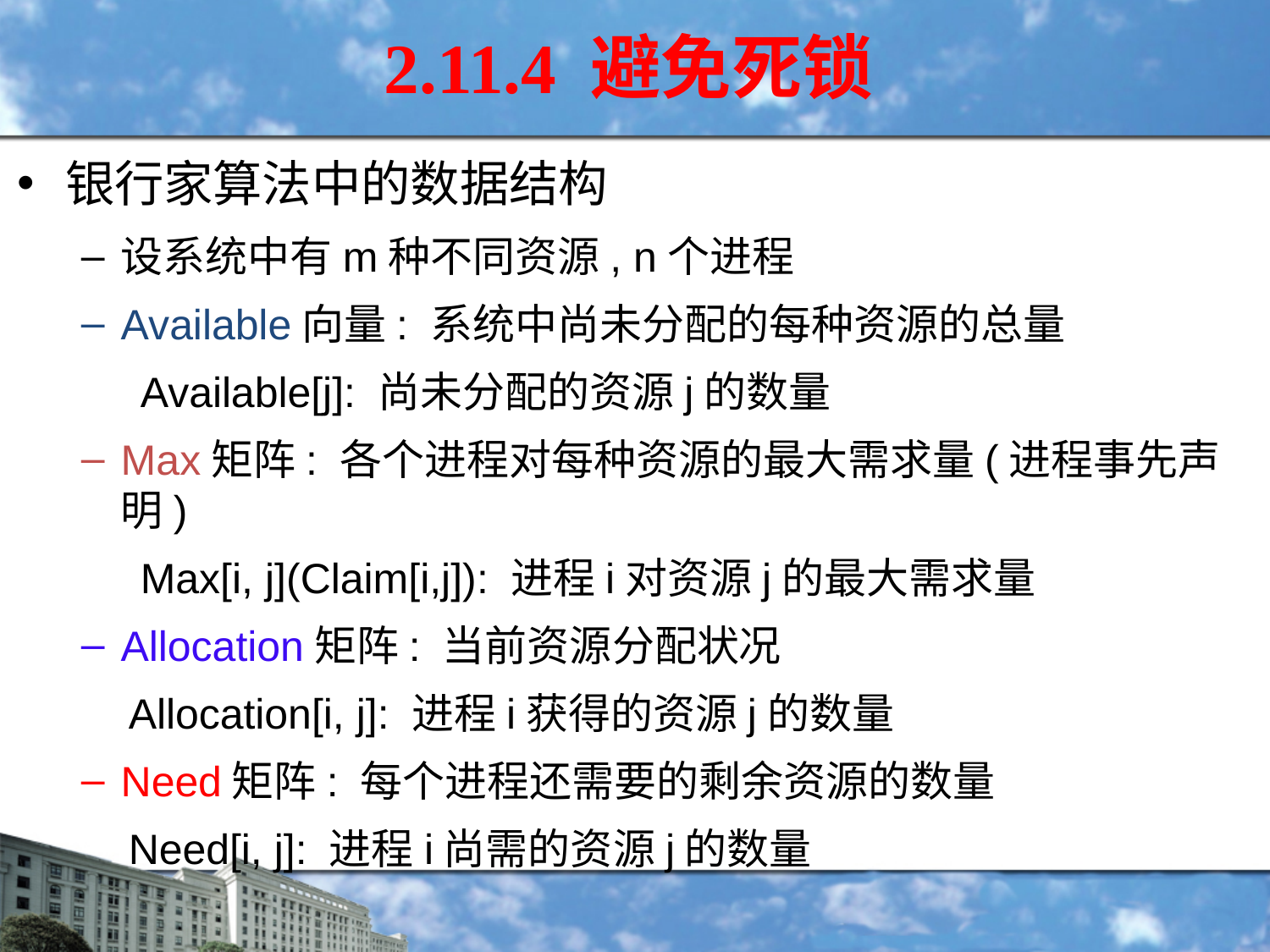

2.11.4 避免死锁
银行家算法中的数据结构
设系统中有m种不同资源, n个进程
Available向量: 系统中尚未分配的每种资源的总量
     Available[j]: 尚未分配的资源j的数量
Max矩阵: 各个进程对每种资源的最大需求量(进程事先声明)
     Max[i, j](Claim[i,j]): 进程i对资源j的最大需求量
Allocation矩阵: 当前资源分配状况
    Allocation[i, j]: 进程i获得的资源j的数量
Need矩阵: 每个进程还需要的剩余资源的数量
    Need[i, j]: 进程i尚需的资源j的数量